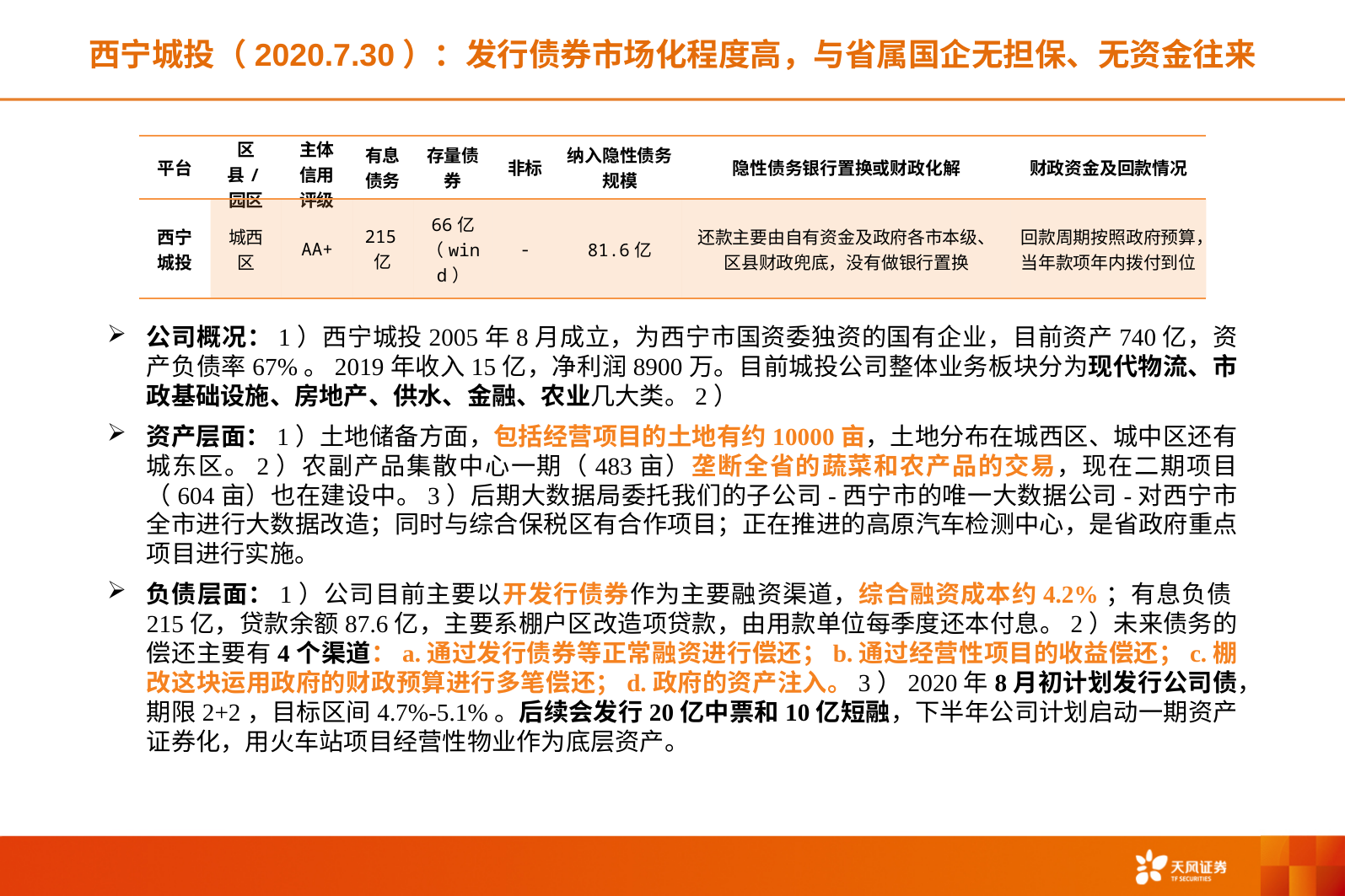

西宁城投（2020.7.30）：发行债券市场化程度高，与省属国企无担保、无资金往来
| 平台 | 区县/园区 | 主体信用评级 | 有息债务 | 存量债券 | 非标 | 纳入隐性债务规模 | 隐性债务银行置换或财政化解 | 财政资金及回款情况 |
| --- | --- | --- | --- | --- | --- | --- | --- | --- |
| 西宁城投 | 城西区 | AA+ | 215亿 | 66亿 （wind） | - | 81.6亿 | 还款主要由自有资金及政府各市本级、区县财政兜底，没有做银行置换 | 回款周期按照政府预算，当年款项年内拨付到位 |
公司概况：1）西宁城投2005年8月成立，为西宁市国资委独资的国有企业，目前资产740亿，资产负债率67%。2019年收入15亿，净利润8900万。目前城投公司整体业务板块分为现代物流、市政基础设施、房地产、供水、金融、农业几大类。2）
资产层面：1）土地储备方面，包括经营项目的土地有约10000亩，土地分布在城西区、城中区还有城东区。2）农副产品集散中心一期（483亩）垄断全省的蔬菜和农产品的交易，现在二期项目（604亩）也在建设中。3）后期大数据局委托我们的子公司-西宁市的唯一大数据公司-对西宁市全市进行大数据改造；同时与综合保税区有合作项目；正在推进的高原汽车检测中心，是省政府重点项目进行实施。
负债层面：1）公司目前主要以开发行债券作为主要融资渠道，综合融资成本约4.2%；有息负债215亿，贷款余额87.6亿，主要系棚户区改造项贷款，由用款单位每季度还本付息。2）未来债务的偿还主要有4个渠道：a.通过发行债券等正常融资进行偿还；b.通过经营性项目的收益偿还；c.棚改这块运用政府的财政预算进行多笔偿还；d.政府的资产注入。3）2020年8月初计划发行公司债，期限2+2，目标区间4.7%-5.1%。后续会发行20亿中票和10亿短融，下半年公司计划启动一期资产证券化，用火车站项目经营性物业作为底层资产。
51